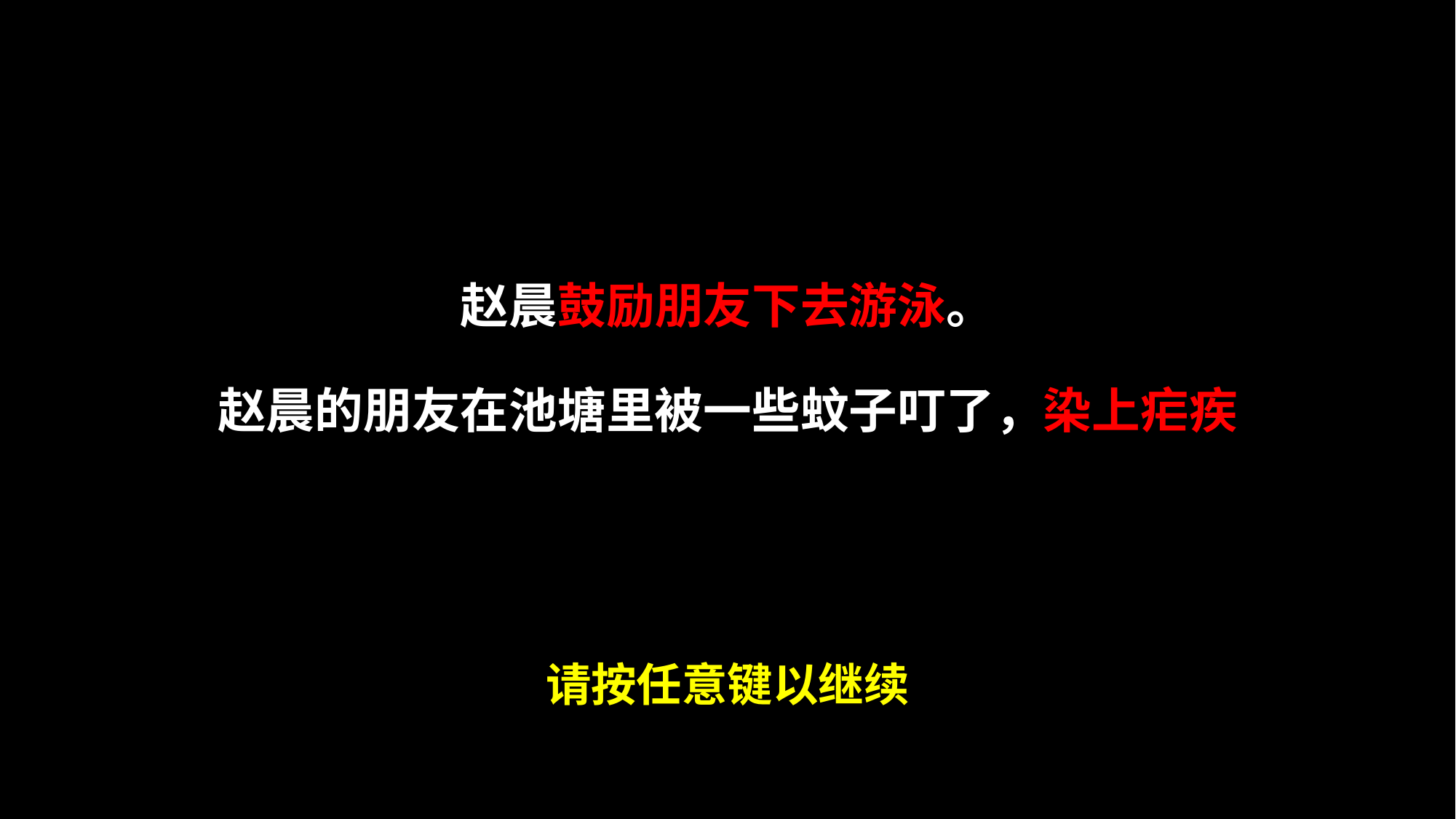

# 赵晨鼓励朋友下去游泳。 赵晨的朋友在池塘里被一些蚊子叮了，染上疟疾
请按任意键以继续